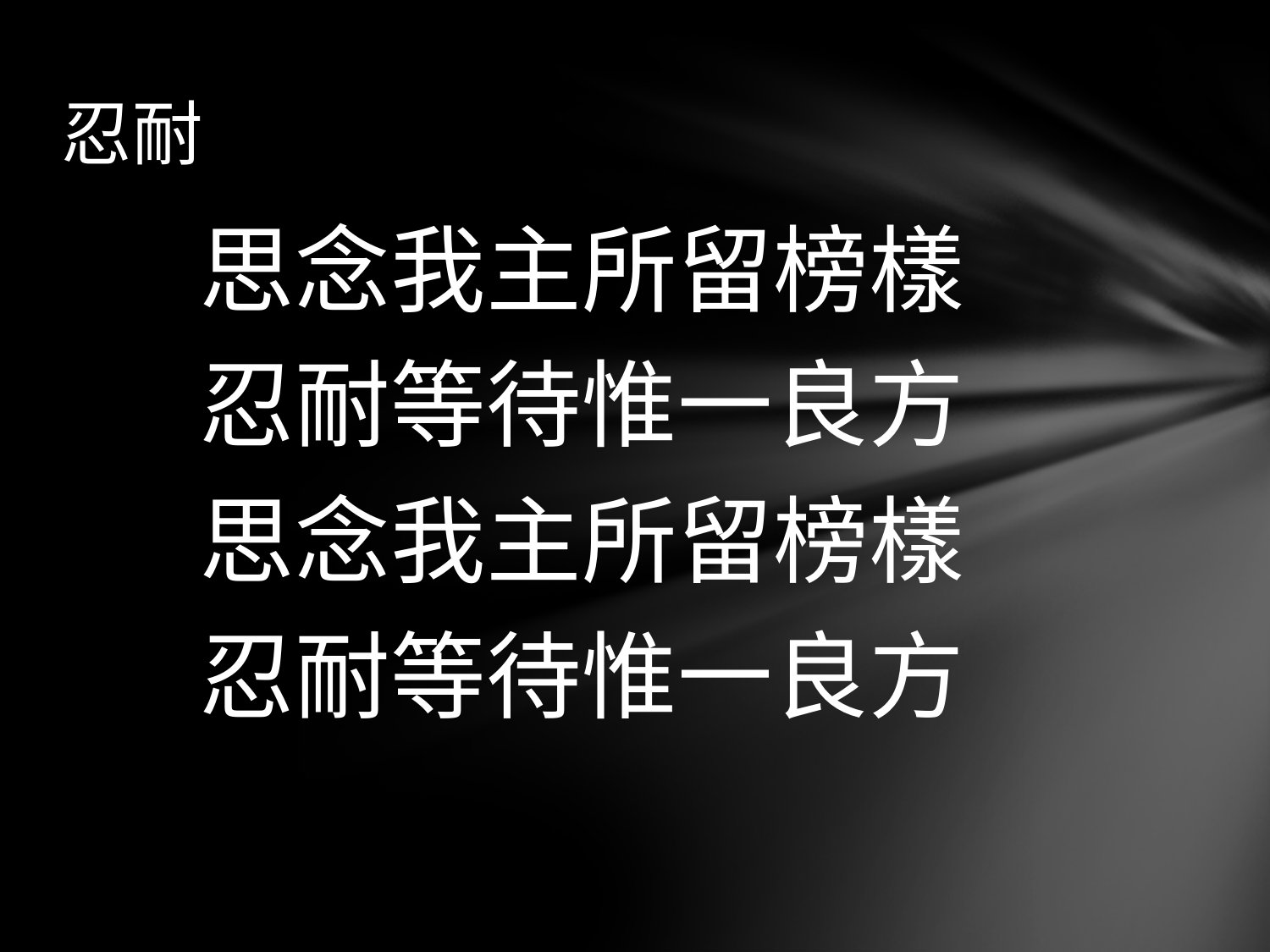

# 忍耐
思念我主所留榜樣
忍耐等待惟一良方
思念我主所留榜樣
忍耐等待惟一良方